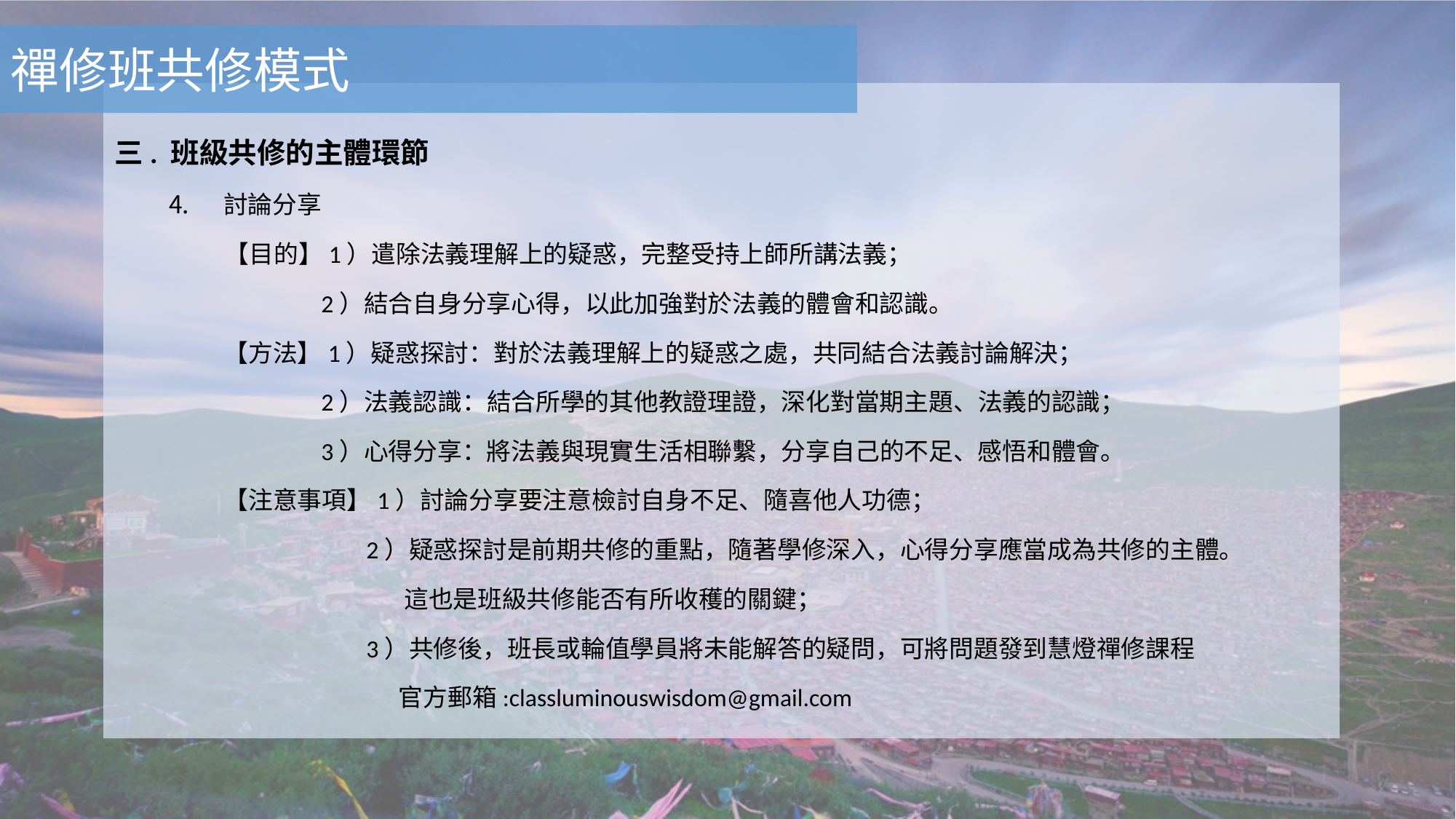

禪修班共修模式

三. 班級共修的主體環節
討論分享
         【目的】1）遣除法義理解上的疑惑，完整受持上師所講法義；
                           2）結合自身分享心得，以此加強對於法義的體會和認識。
         【方法】1）疑惑探討：對於法義理解上的疑惑之處，共同結合法義討論解決；
                           2）法義認識：結合所學的其他教證理證，深化對當期主題、法義的認識；
                           3）心得分享：將法義與現實生活相聯繫，分享自己的不足、感悟和體會。
         【注意事項】1）討論分享要注意檢討自身不足、隨喜他人功德；
                                   2）疑惑探討是前期共修的重點，隨著學修深入，心得分享應當成為共修的主體。
                                          這也是班級共修能否有所收穫的關鍵；
                                   3）共修後，班長或輪值學員將未能解答的疑問，可將問題發到慧燈禪修課程
                                         官方郵箱:classluminouswisdom@gmail.com